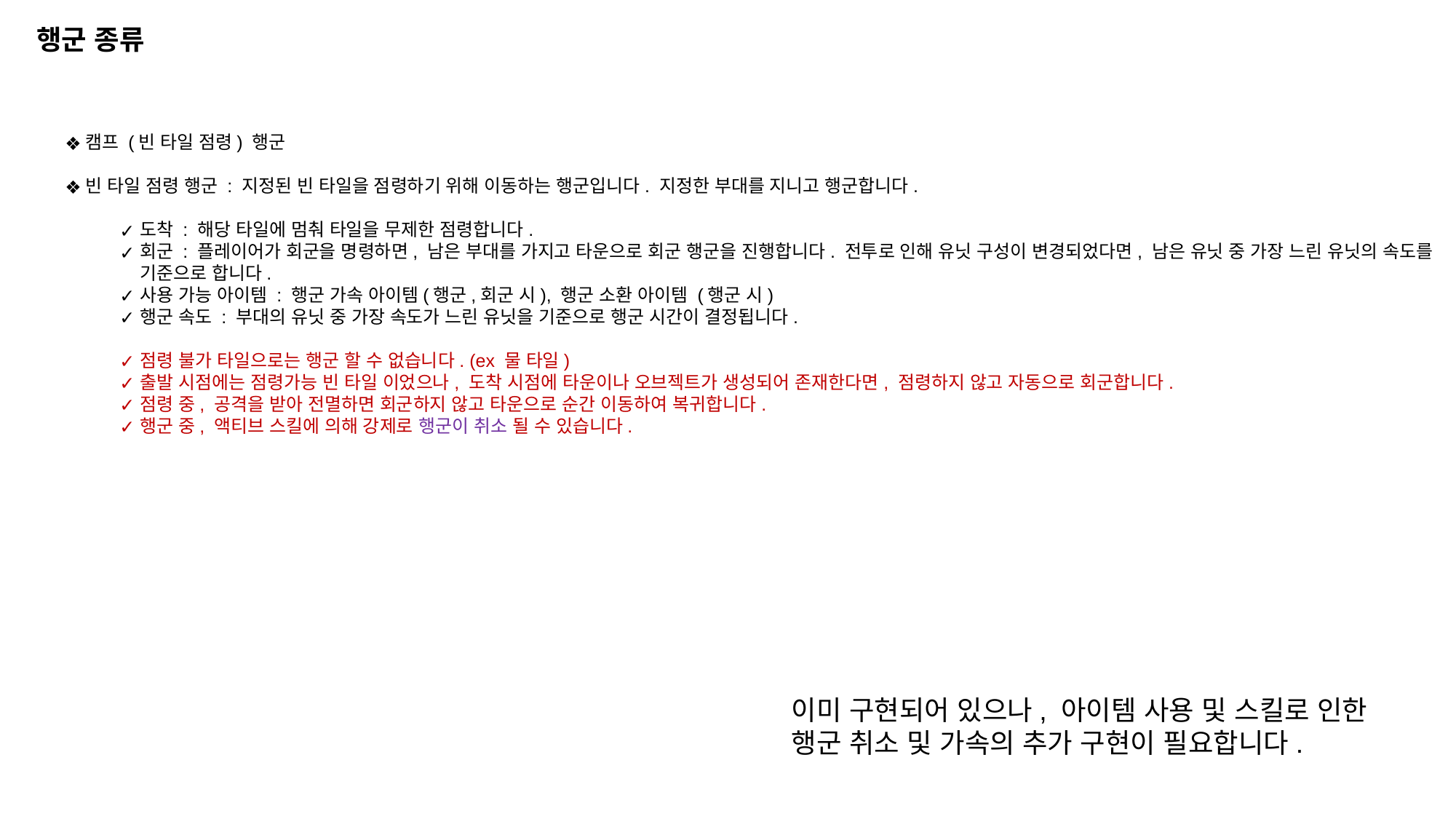

행군 종류
캠프 (빈 타일 점령) 행군

빈 타일 점령 행군 : 지정된 빈 타일을 점령하기 위해 이동하는 행군입니다. 지정한 부대를 지니고 행군합니다.

도착 : 해당 타일에 멈춰 타일을 무제한 점령합니다.
회군 : 플레이어가 회군을 명령하면, 남은 부대를 가지고 타운으로 회군 행군을 진행합니다. 전투로 인해 유닛 구성이 변경되었다면, 남은 유닛 중 가장 느린 유닛의 속도를 기준으로 합니다.
사용 가능 아이템 : 행군 가속 아이템(행군,회군 시), 행군 소환 아이템 (행군 시)
행군 속도 : 부대의 유닛 중 가장 속도가 느린 유닛을 기준으로 행군 시간이 결정됩니다.

점령 불가 타일으로는 행군 할 수 없습니다. (ex 물 타일)
출발 시점에는 점령가능 빈 타일 이었으나, 도착 시점에 타운이나 오브젝트가 생성되어 존재한다면, 점령하지 않고 자동으로 회군합니다.
점령 중, 공격을 받아 전멸하면 회군하지 않고 타운으로 순간 이동하여 복귀합니다.
행군 중, 액티브 스킬에 의해 강제로 행군이 취소 될 수 있습니다.

이미 구현되어 있으나, 아이템 사용 및 스킬로 인한
행군 취소 및 가속의 추가 구현이 필요합니다.